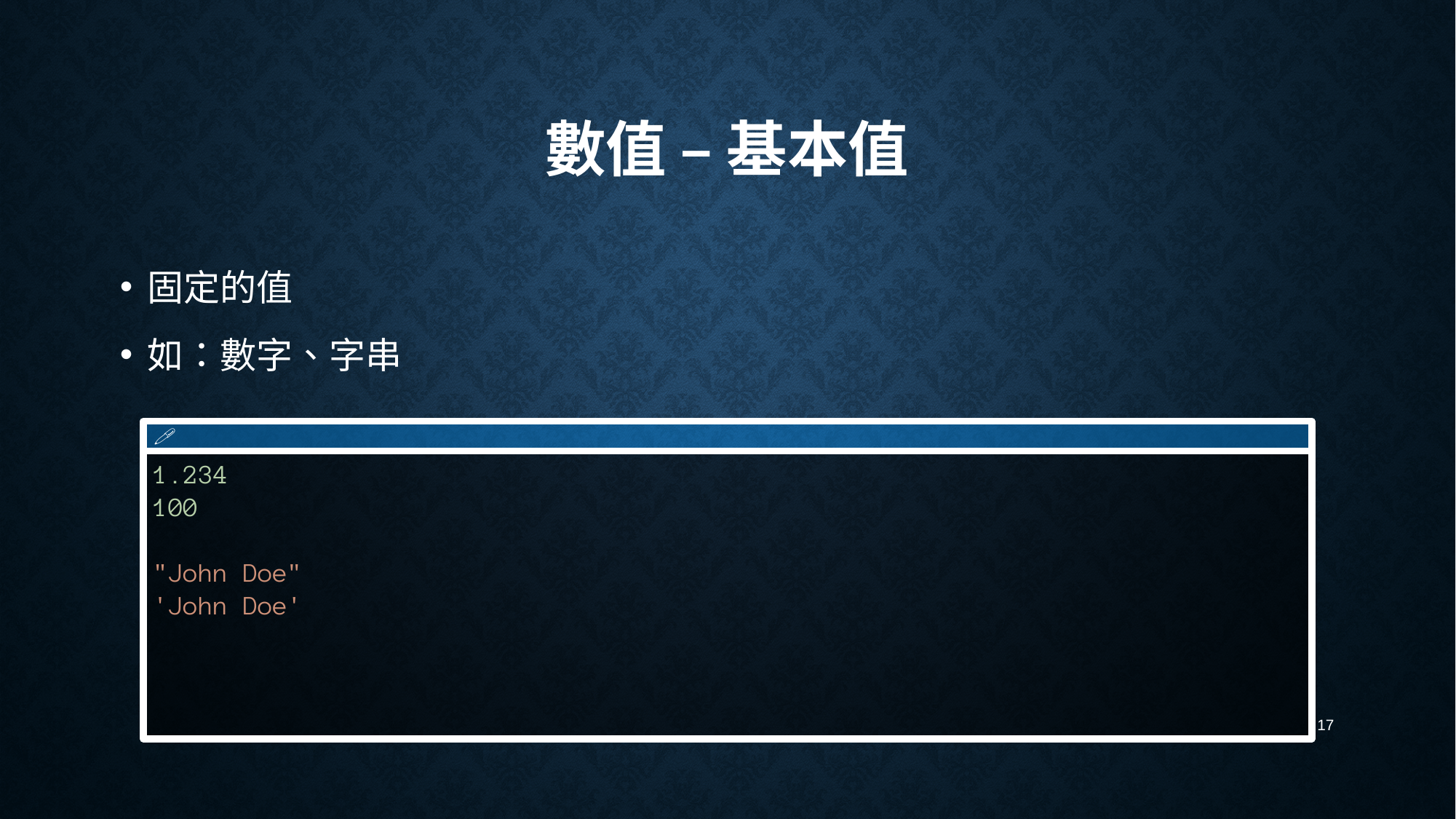

# 數值 – 基本值
固定的值
如：數字、字串
🖊
1.234
100
"John Doe"
'John Doe'

17